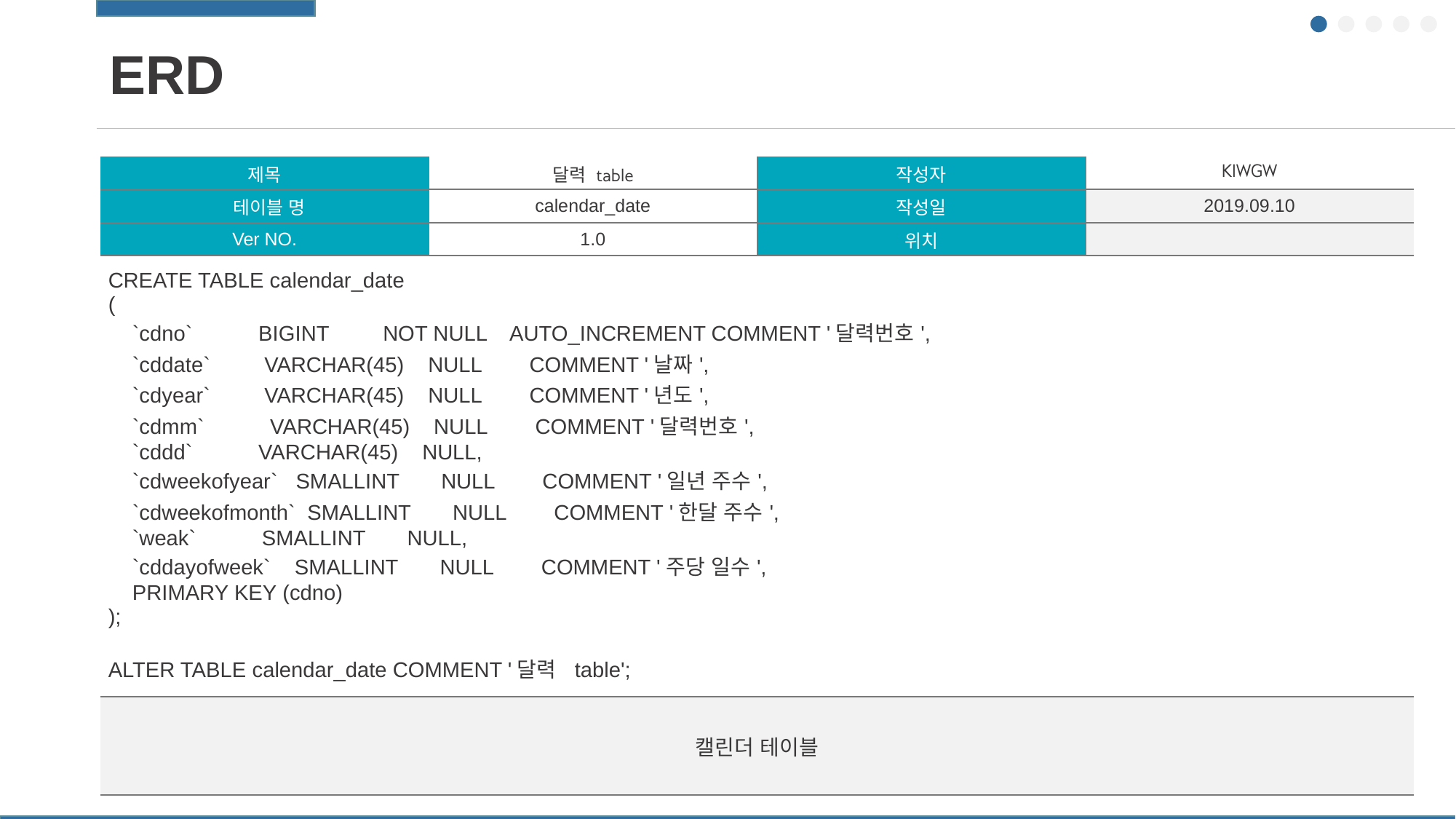

ERD
| 제목 | 달력 table | 작성자 | KIWGW |
| --- | --- | --- | --- |
| 테이블 명 | calendar\_date | 작성일 | 2019.09.10 |
| Ver NO. | 1.0 | 위치 |  |
| CREATE TABLE calendar\_date ( `cdno` BIGINT NOT NULL AUTO\_INCREMENT COMMENT '달력번호', `cddate` VARCHAR(45) NULL COMMENT '날짜', `cdyear` VARCHAR(45) NULL COMMENT '년도', `cdmm` VARCHAR(45) NULL COMMENT '달력번호', `cddd` VARCHAR(45) NULL, `cdweekofyear` SMALLINT NULL COMMENT '일년 주수', `cdweekofmonth` SMALLINT NULL COMMENT '한달 주수', `weak` SMALLINT NULL, `cddayofweek` SMALLINT NULL COMMENT '주당 일수', PRIMARY KEY (cdno) ); ALTER TABLE calendar\_date COMMENT '달력 table'; |  |  |  |
| 캘린더 테이블 |  |  |  |